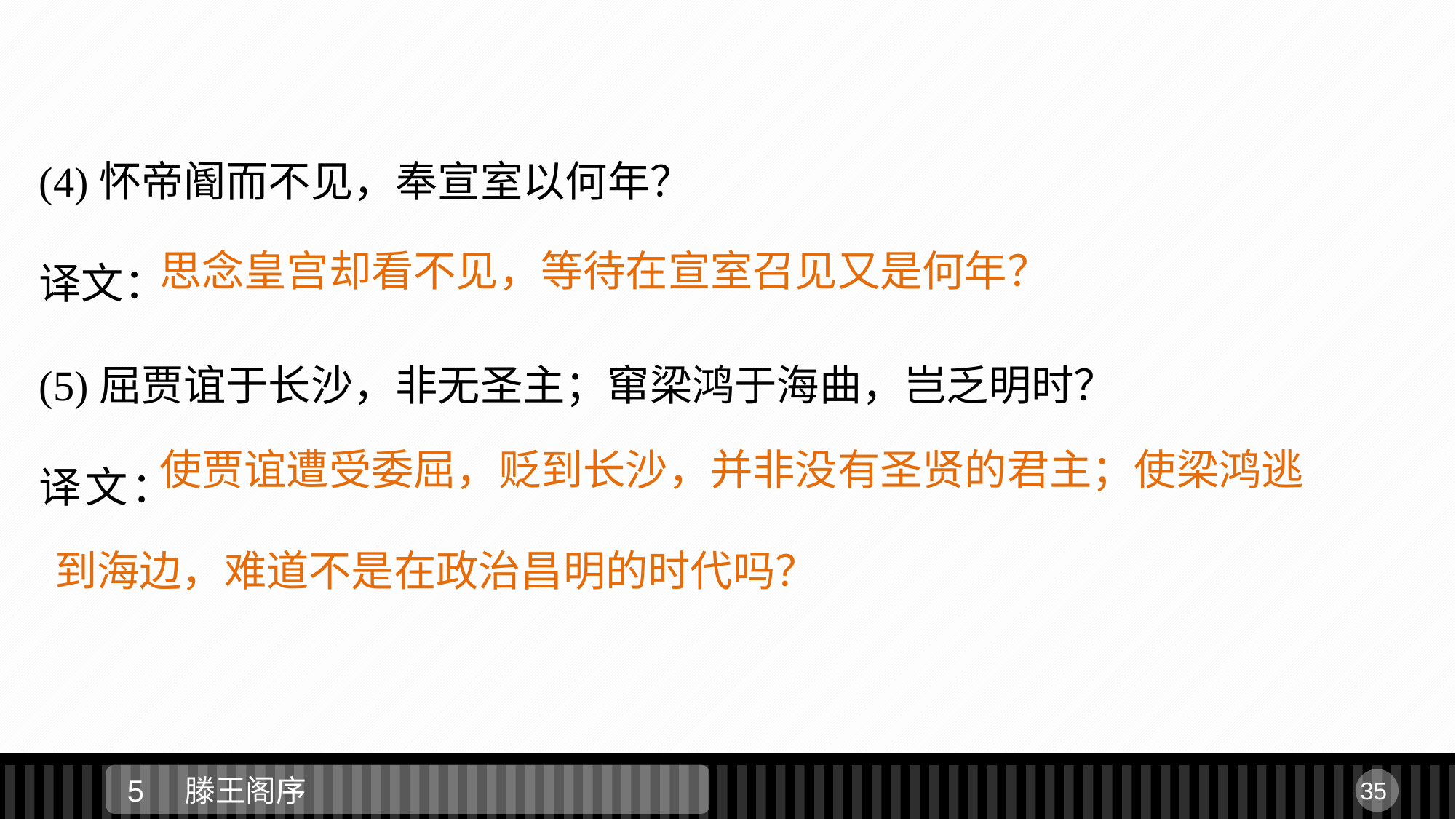

(4)怀帝阍而不见，奉宣室以何年？
译文：
(5)屈贾谊于长沙，非无圣主；窜梁鸿于海曲，岂乏明时？
译文：
          思念皇宫却看不见，等待在宣室召见又是何年？
          使贾谊遭受委屈，贬到长沙，并非没有圣贤的君主；使梁鸿逃到海边，难道不是在政治昌明的时代吗？